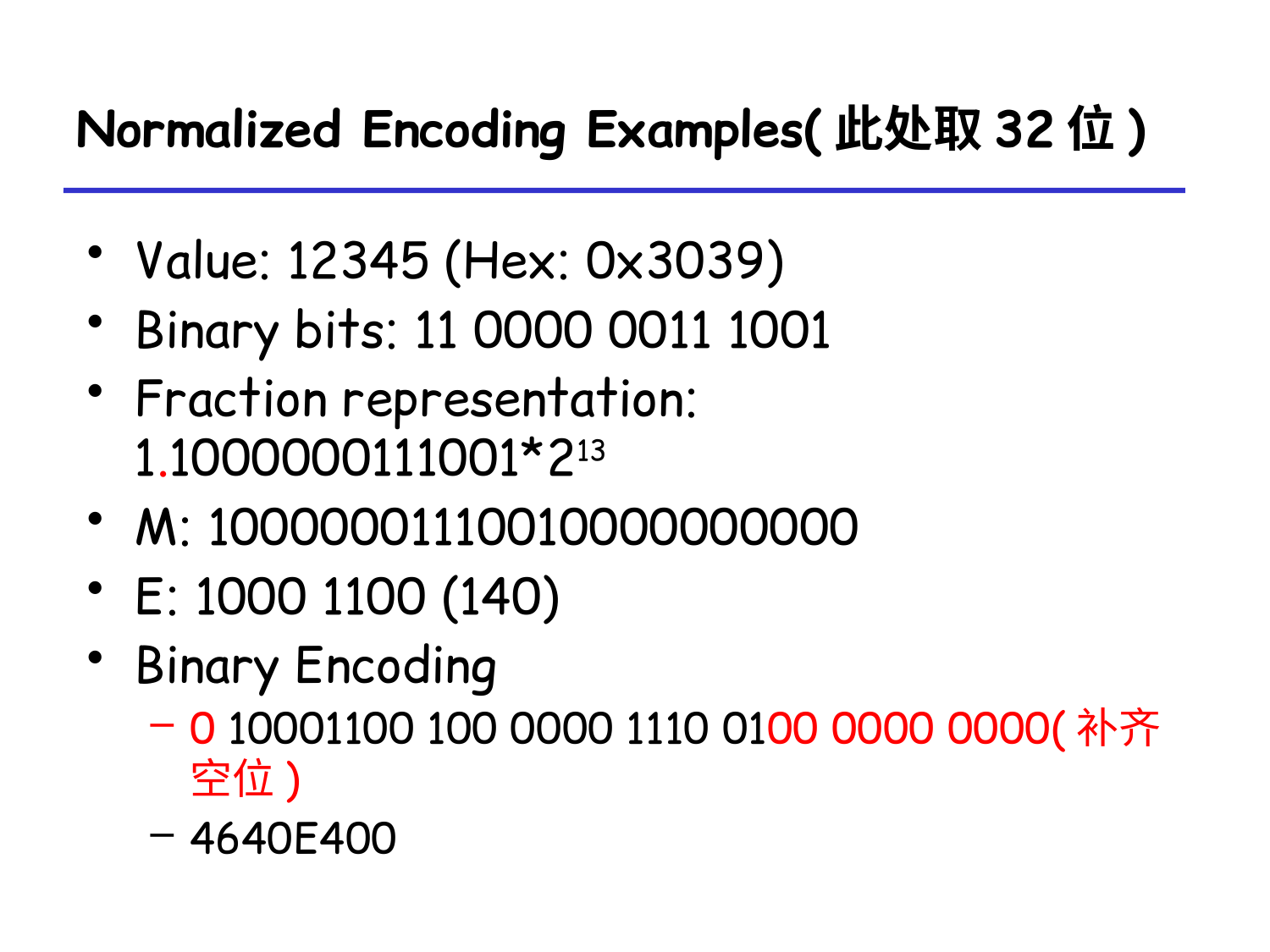

# Normalized Encoding Examples(此处取32位)
Value: 12345 (Hex: 0x3039)
Binary bits: 11 0000 0011 1001
Fraction representation: 1.1000000111001*213
M: 10000001110010000000000
E: 1000 1100 (140)
Binary Encoding
0 10001100 100 0000 1110 0100 0000 0000(补齐空位)
4640E400
13